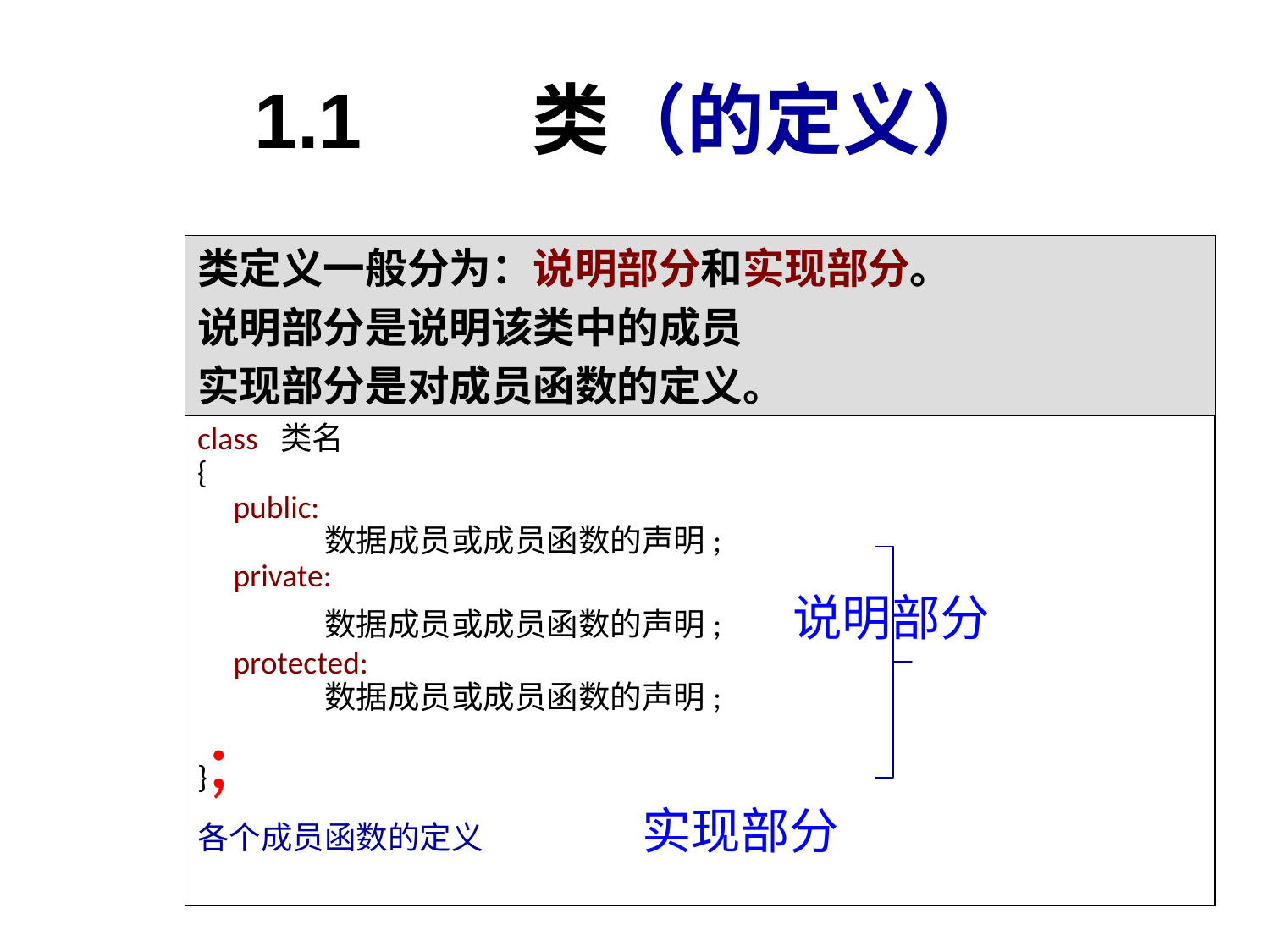

# 1.1       类（的定义）
类定义一般分为：说明部分和实现部分。
说明部分是说明该类中的成员
实现部分是对成员函数的定义。
class  类名
{
     public:
	数据成员或成员函数的声明;
     private:
    	数据成员或成员函数的声明;　　说明部分
     protected:
    	数据成员或成员函数的声明;
};
各个成员函数的定义　　　　　实现部分